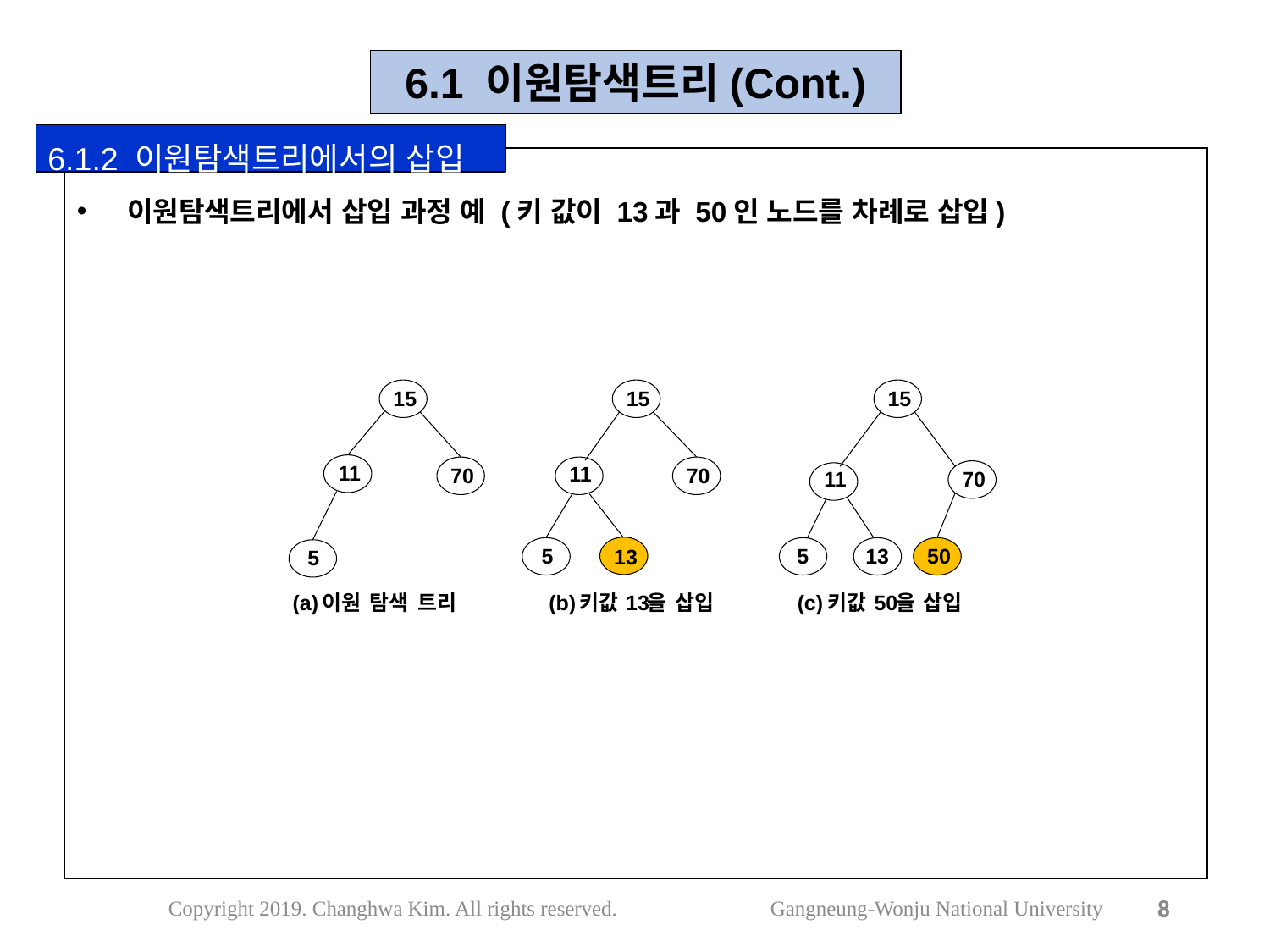

6.1 이원탐색트리(Cont.)
6.1.2 이원탐색트리에서의 삽입

이원탐색트리에서 삽입 과정 예 (키 값이 13과 50인 노드를 차례로 삽입)

15
15
15

11
11
70
70
11
70

5
13
50
13
5
(a)
(b)
13
(c)
50
이원
탐색
트리
키값
을
삽입
키값
을
삽입

5
Copyright 2019. Changhwa Kim. All rights reserved.                             Gangneung-Wonju National University
8
8